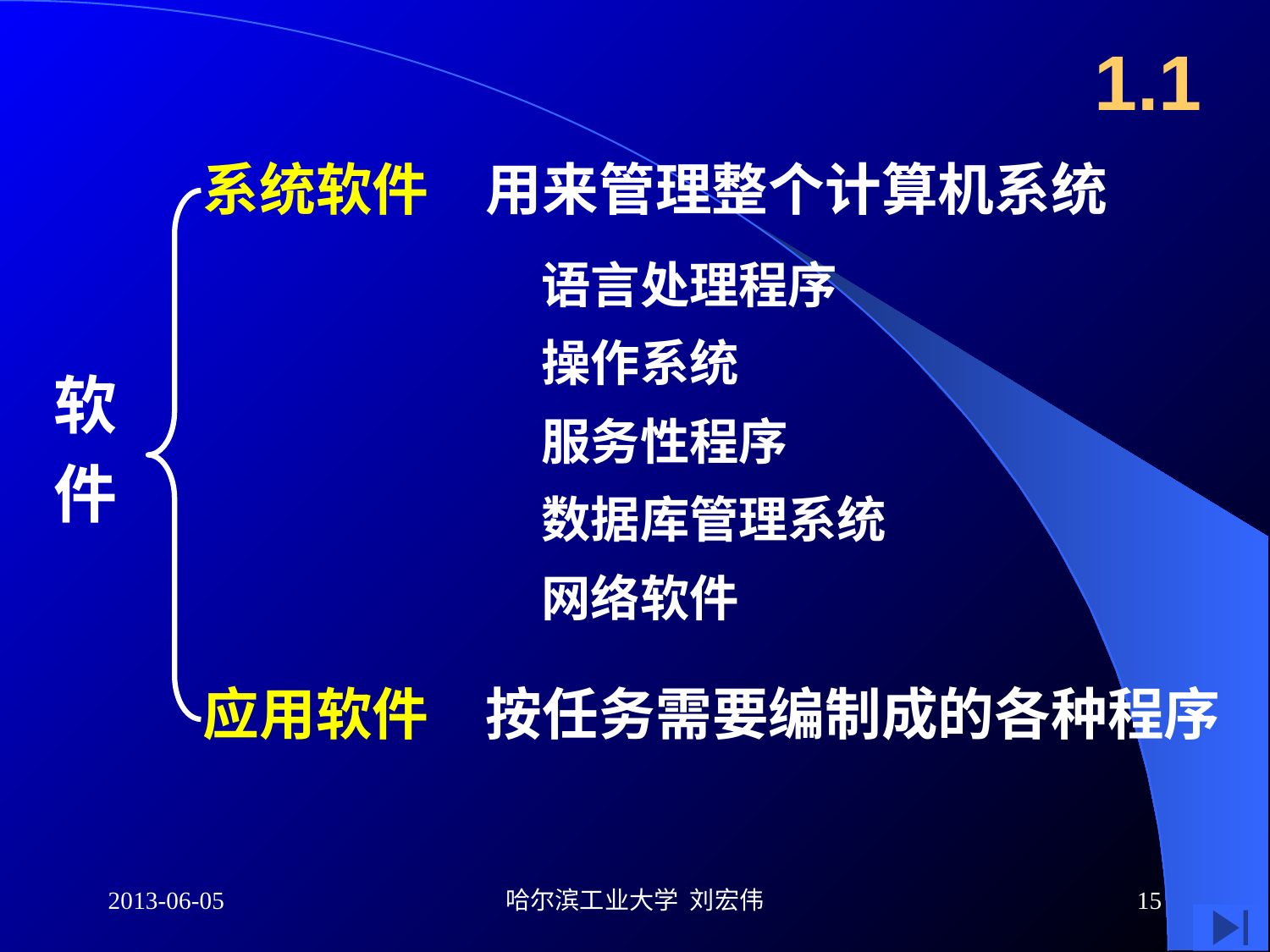

1.1
系统软件
应用软件
用来管理整个计算机系统

语言处理程序
操作系统
软
件
服务性程序
数据库管理系统
网络软件
按任务需要编制成的各种程序
2013-06-05
哈尔滨工业大学  刘宏伟
15